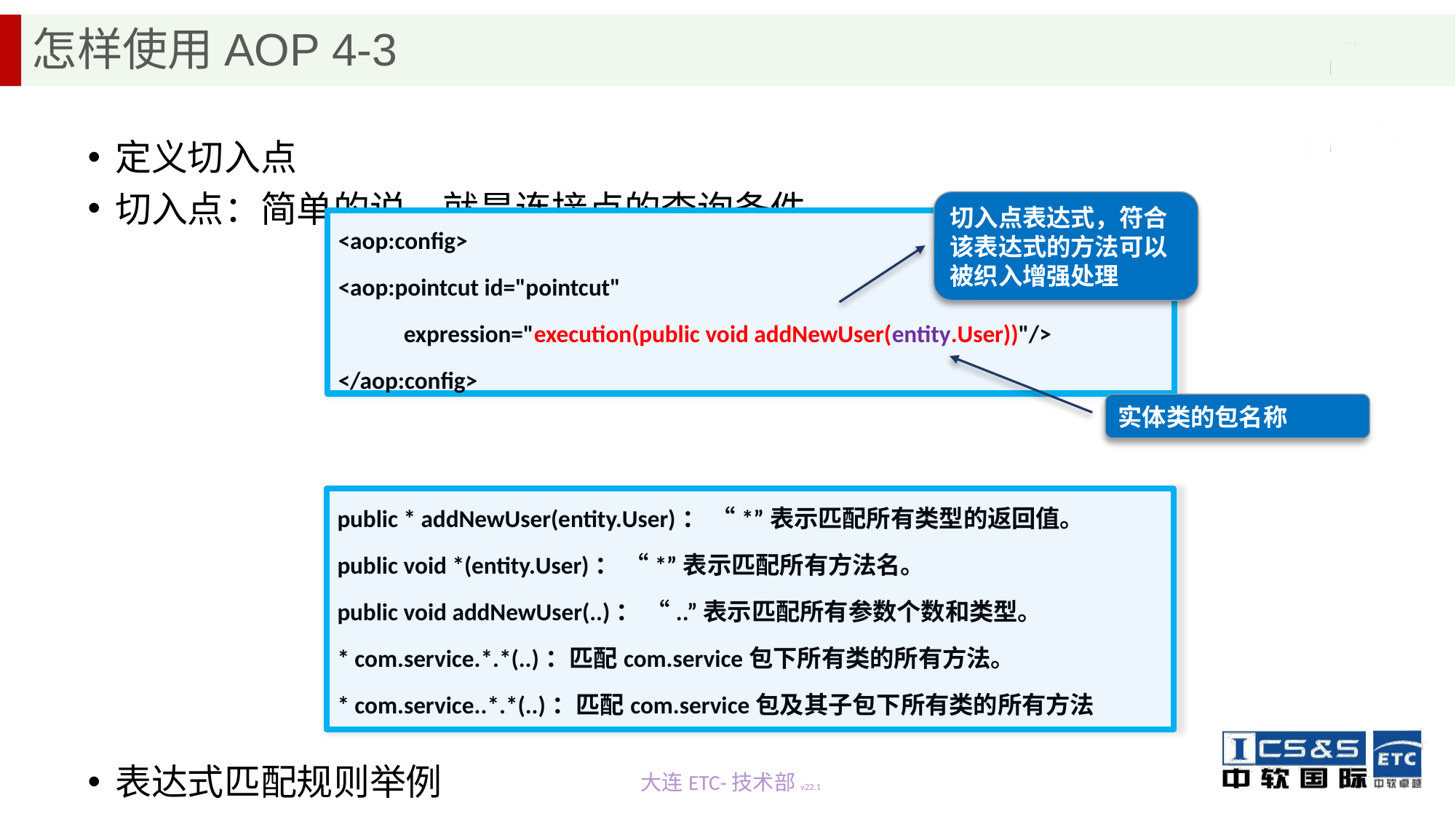

# 怎样使用AOP 4-3
定义切入点
切入点：简单的说，就是连接点的查询条件

表达式匹配规则举例
切入点表达式，符合该表达式的方法可以被织入增强处理
<aop:config>
<aop:pointcut id="pointcut"
            expression="execution(public void addNewUser(entity.User))"/>
</aop:config>
实体类的包名称
public * addNewUser(entity.User)： “*”表示匹配所有类型的返回值。
public void *(entity.User)： “*”表示匹配所有方法名。
public void addNewUser(..)： “..”表示匹配所有参数个数和类型。
* com.service.*.*(..)：匹配com.service包下所有类的所有方法。
* com.service..*.*(..)：匹配com.service包及其子包下所有类的所有方法